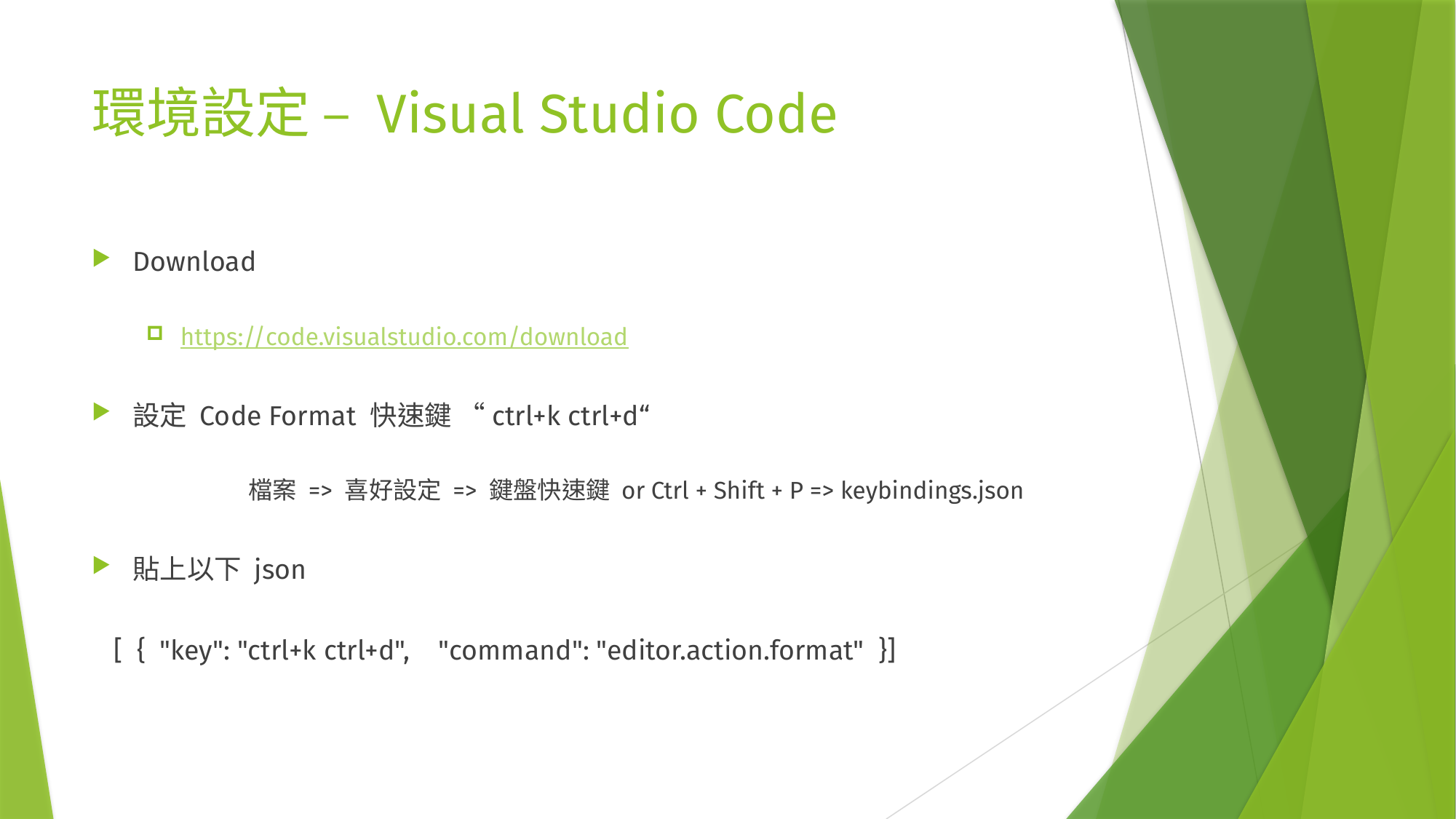

# 環境設定 – Visual Studio Code
Download
https://code.visualstudio.com/download
設定 Code Format 快速鍵 “ctrl+k ctrl+d“
	檔案 => 喜好設定 => 鍵盤快速鍵 or Ctrl + Shift + P => keybindings.json
貼上以下 json
   [  {  "key": "ctrl+k ctrl+d",    "command": "editor.action.format"  }]